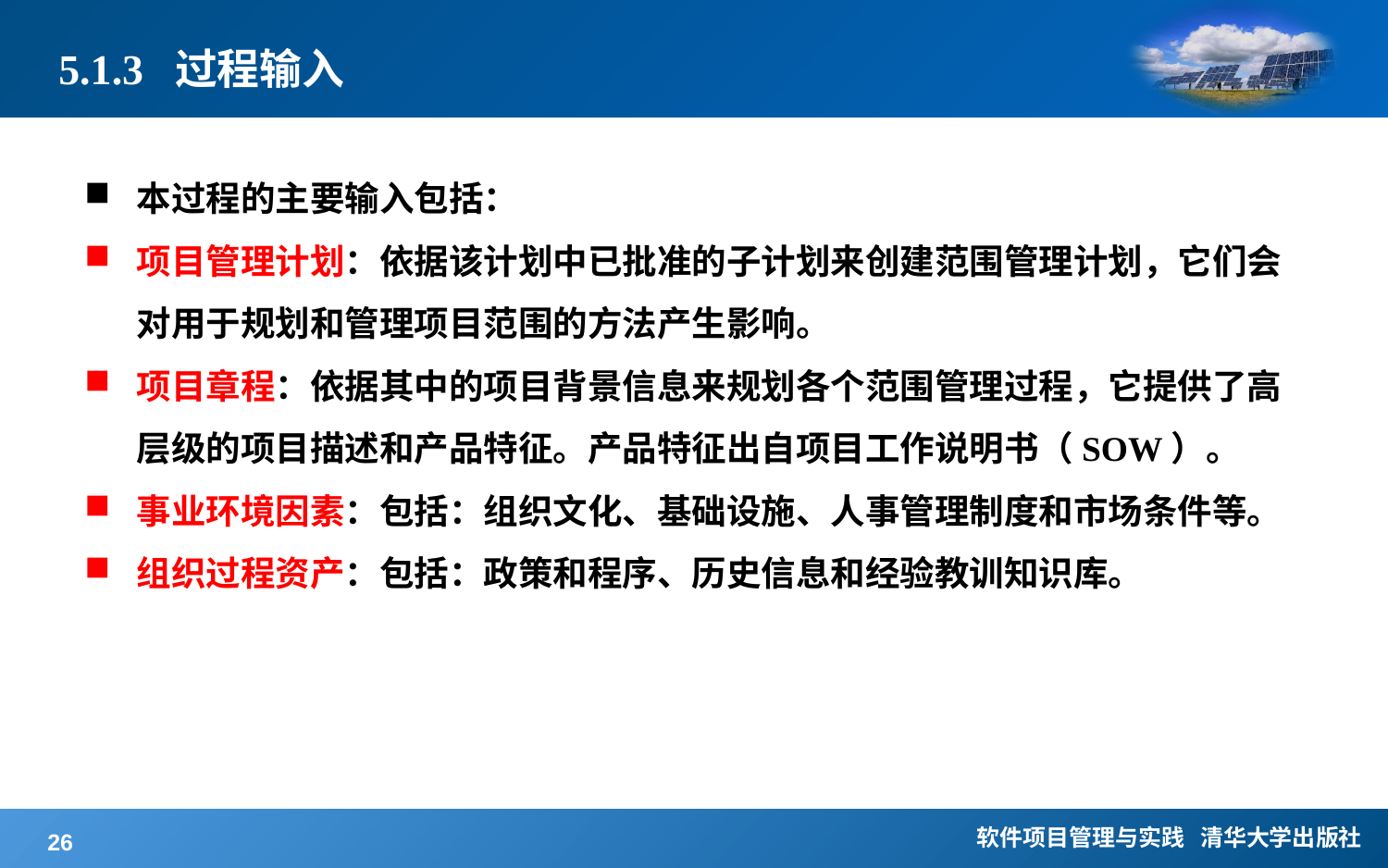

# 5.1.3  过程输入
本过程的主要输入包括：
项目管理计划：依据该计划中已批准的子计划来创建范围管理计划，它们会对用于规划和管理项目范围的方法产生影响。
项目章程：依据其中的项目背景信息来规划各个范围管理过程，它提供了高层级的项目描述和产品特征。产品特征出自项目工作说明书（SOW）。
事业环境因素：包括：组织文化、基础设施、人事管理制度和市场条件等。
组织过程资产：包括：政策和程序、历史信息和经验教训知识库。